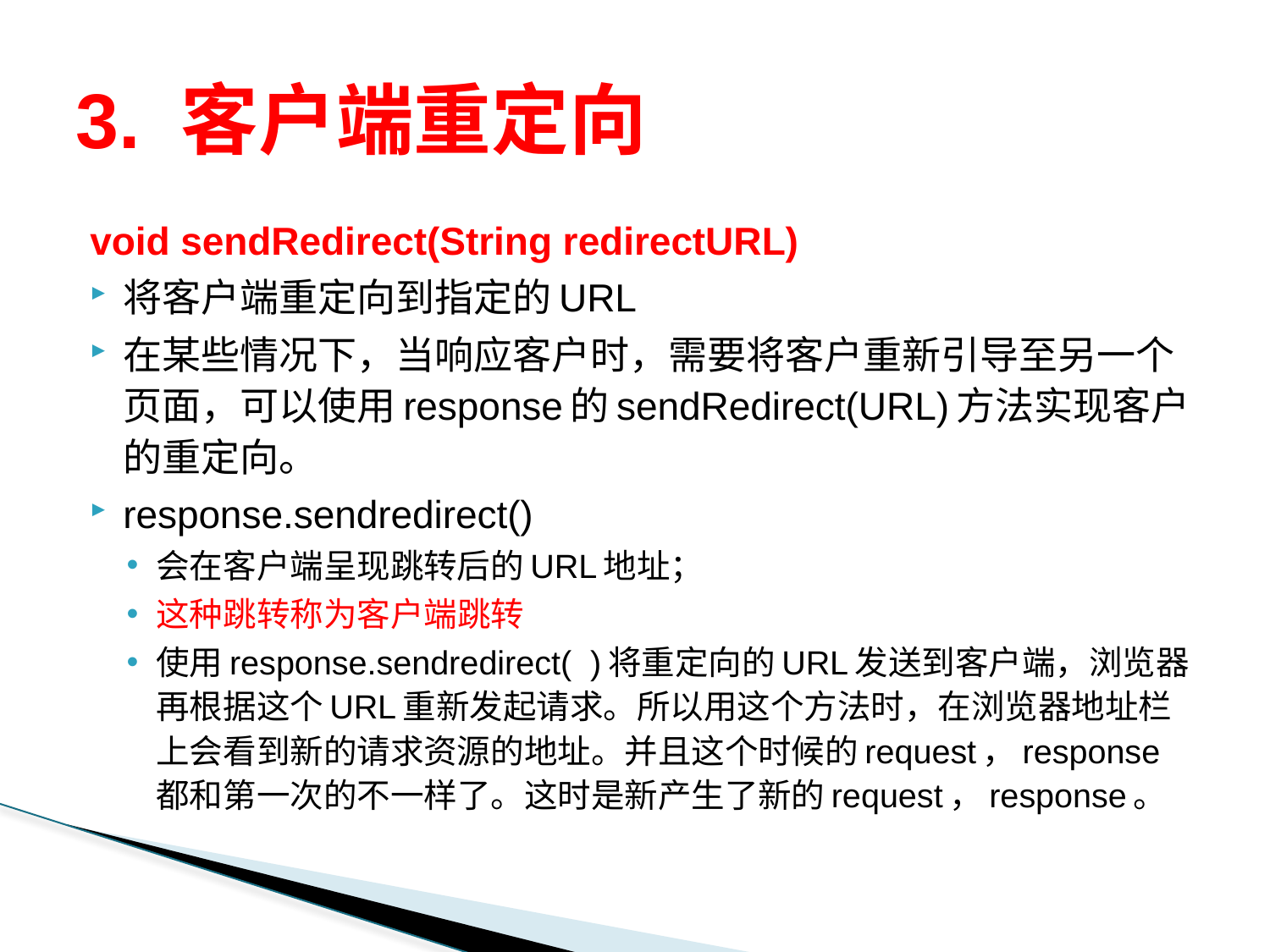

# 3. 客户端重定向
void sendRedirect(String redirectURL)
将客户端重定向到指定的URL
在某些情况下，当响应客户时，需要将客户重新引导至另一个页面，可以使用response的sendRedirect(URL)方法实现客户的重定向。
response.sendredirect()
会在客户端呈现跳转后的URL地址；
这种跳转称为客户端跳转
使用response.sendredirect(  )将重定向的URL发送到客户端，浏览器再根据这个URL重新发起请求。所以用这个方法时，在浏览器地址栏上会看到新的请求资源的地址。并且这个时候的request，response都和第一次的不一样了。这时是新产生了新的request，response。

25